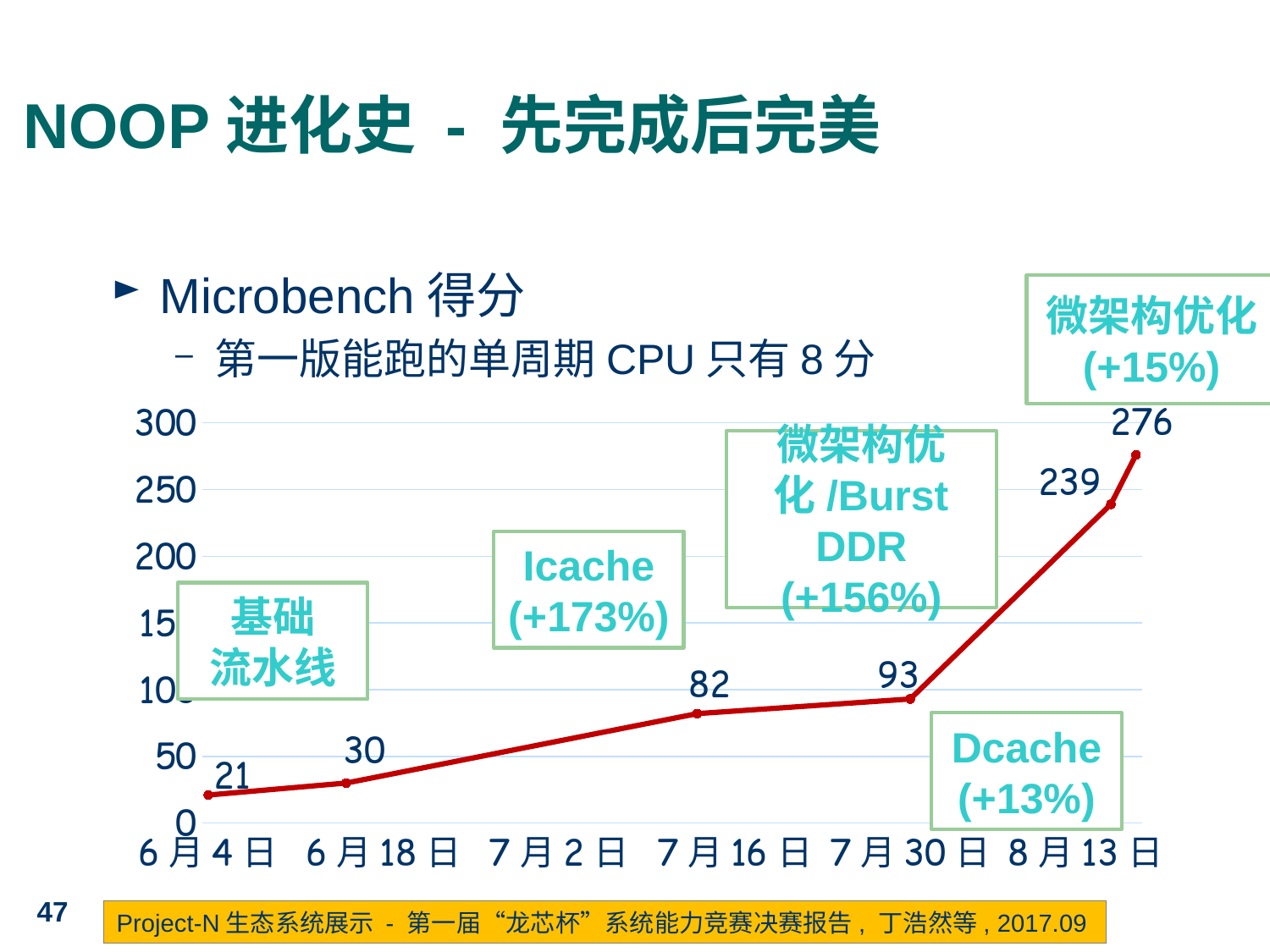

# NOOP进化史 - 先完成后完美
Microbench得分
第一版能跑的单周期CPU只有8分
微架构优化
(+15%)

### Chart

| Category | 得分 |
|---|---|
| 42890 | 21.0 |
| 42901 | 30.0 |
| 42929 | 82.0 |
| 42946 | 93.0 |
| 42962 | 239.0 |
| 42964 | 276.0 |
微架构优化/Burst DDR
(+156%)
Icache
(+173%)
基础
流水线
Dcache
(+13%)
47
Project-N生态系统展示 - 第一届“龙芯杯”系统能力竞赛决赛报告, 丁浩然等, 2017.09